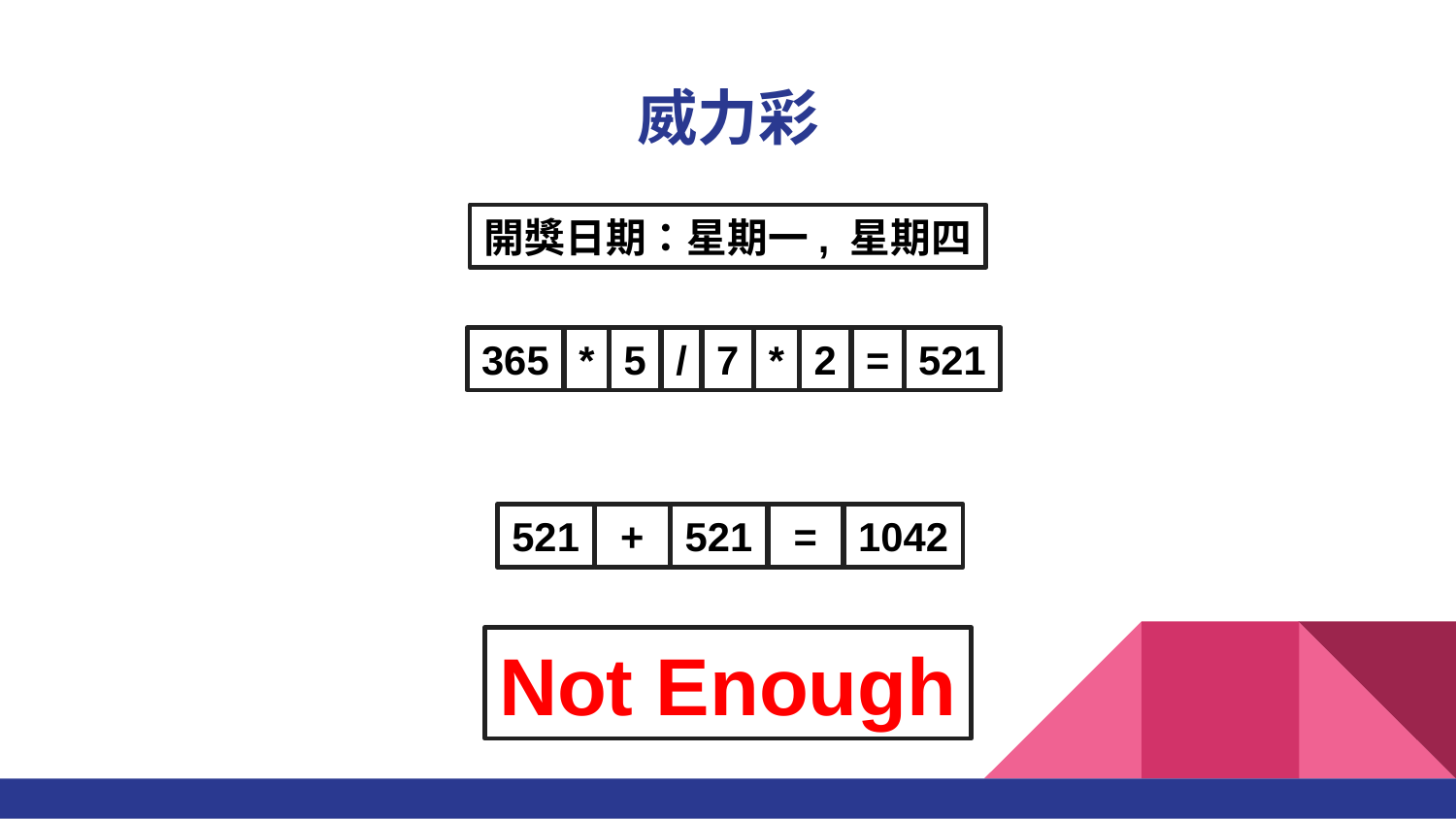

# 威力彩
開獎日期：星期一, 星期四
365
*
5
/
7
*
2
=
521
521
 +
521
 =
1042
Not Enough